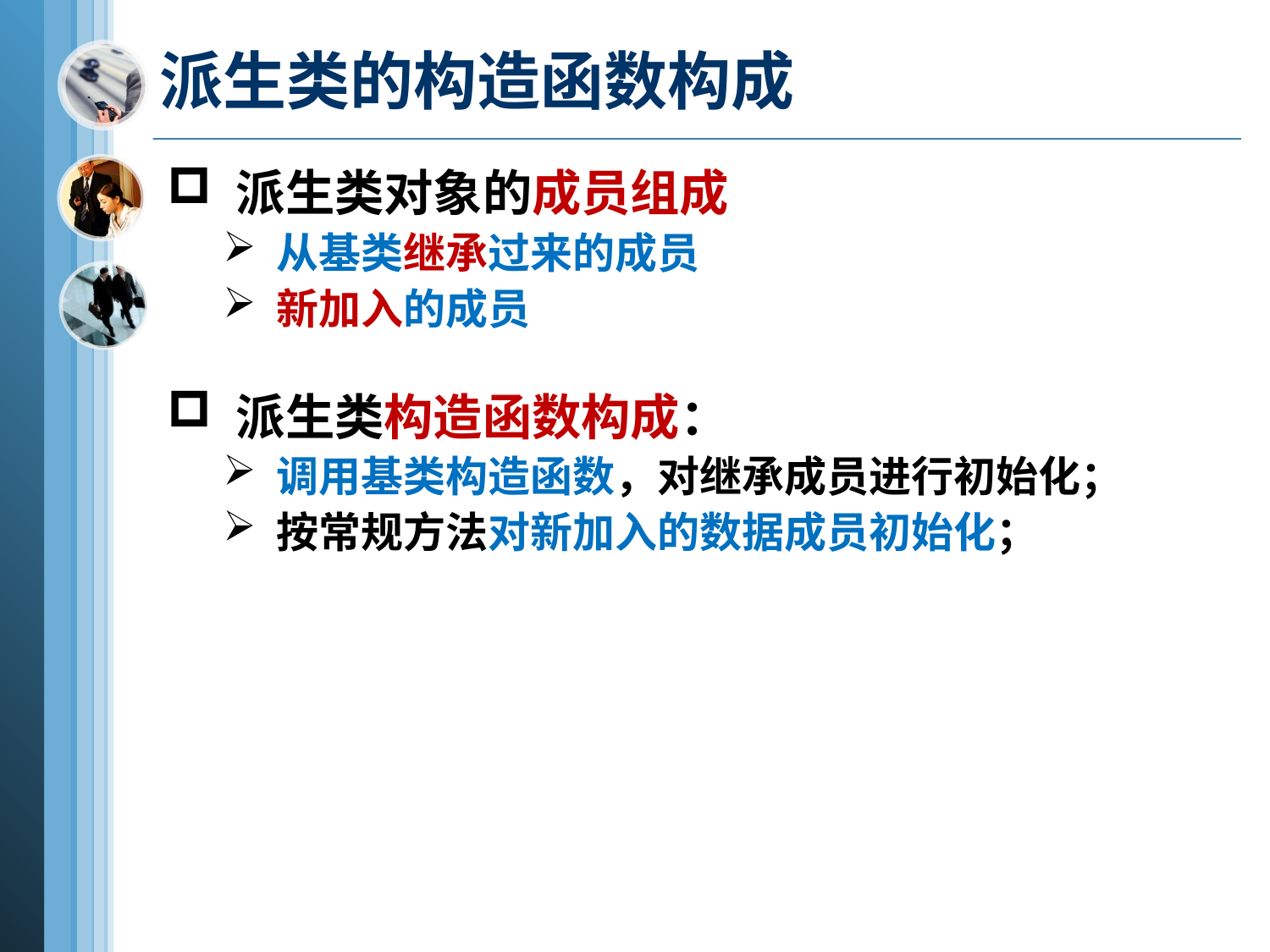

# 派生类的构造函数构成
 派生类对象的成员组成
 从基类继承过来的成员
 新加入的成员

 派生类构造函数构成：
 调用基类构造函数，对继承成员进行初始化；
 按常规方法对新加入的数据成员初始化；